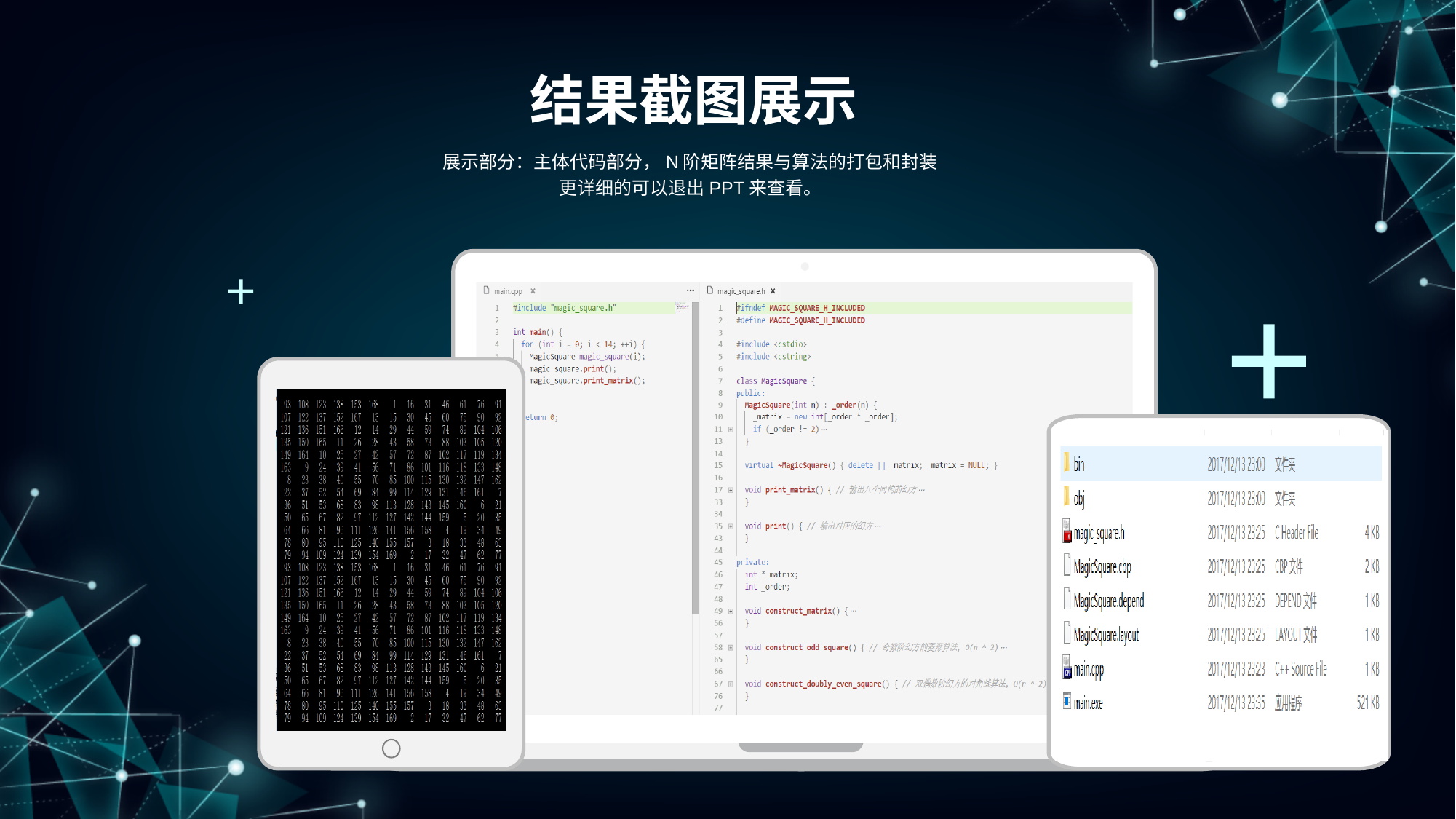

结果截图展示
展示部分：主体代码部分，N阶矩阵结果与算法的打包和封装
更详细的可以退出PPT来查看。